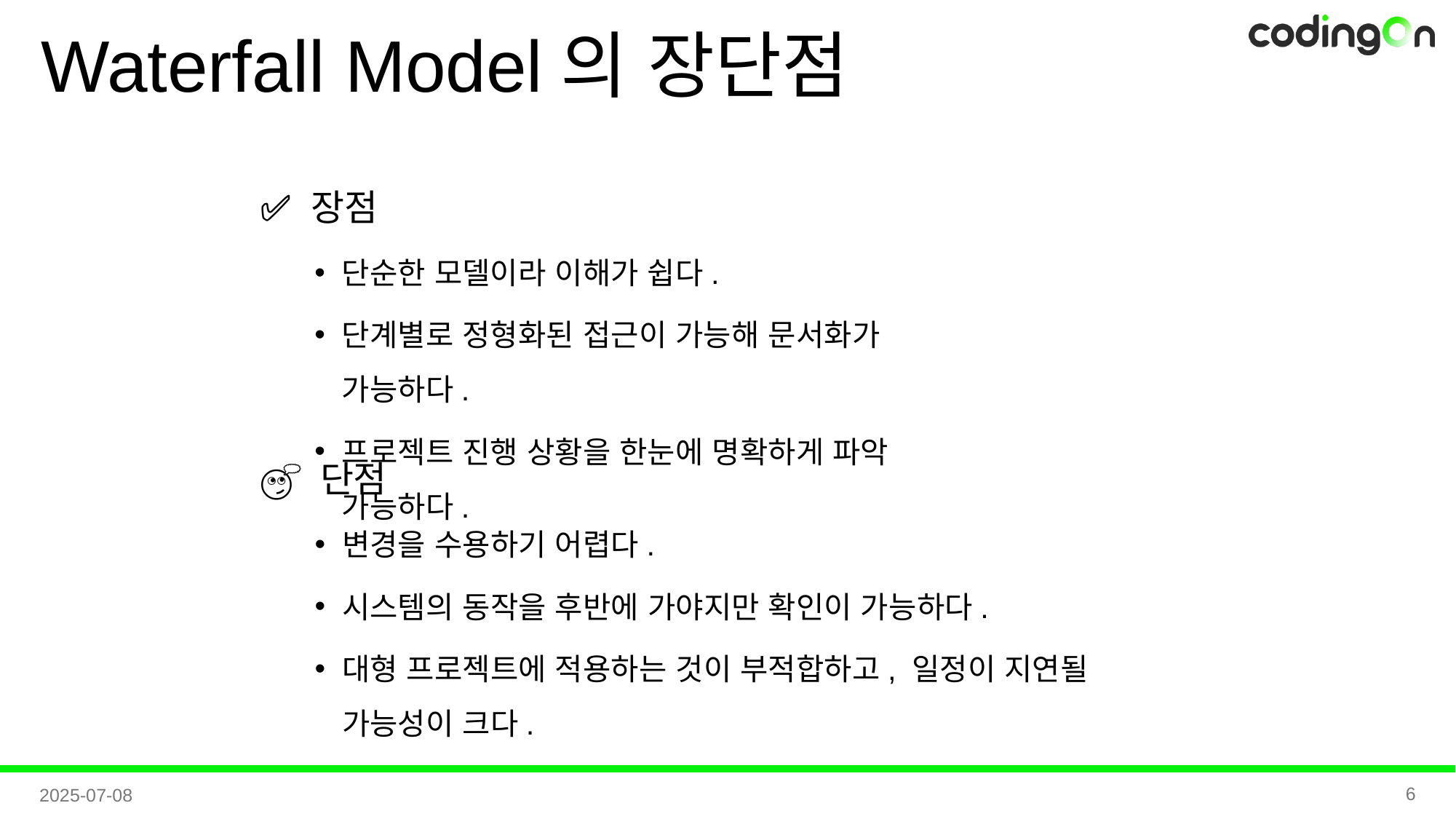

# Waterfall Model의 장단점
✅ 장점
단순한 모델이라 이해가 쉽다.
단계별로 정형화된 접근이 가능해 문서화가 가능하다.
프로젝트 진행 상황을 한눈에 명확하게 파악 가능하다.
🤔 단점
변경을 수용하기 어렵다.
시스템의 동작을 후반에 가야지만 확인이 가능하다.
대형 프로젝트에 적용하는 것이 부적합하고, 일정이 지연될 가능성이 크다.
6
2025-07-08